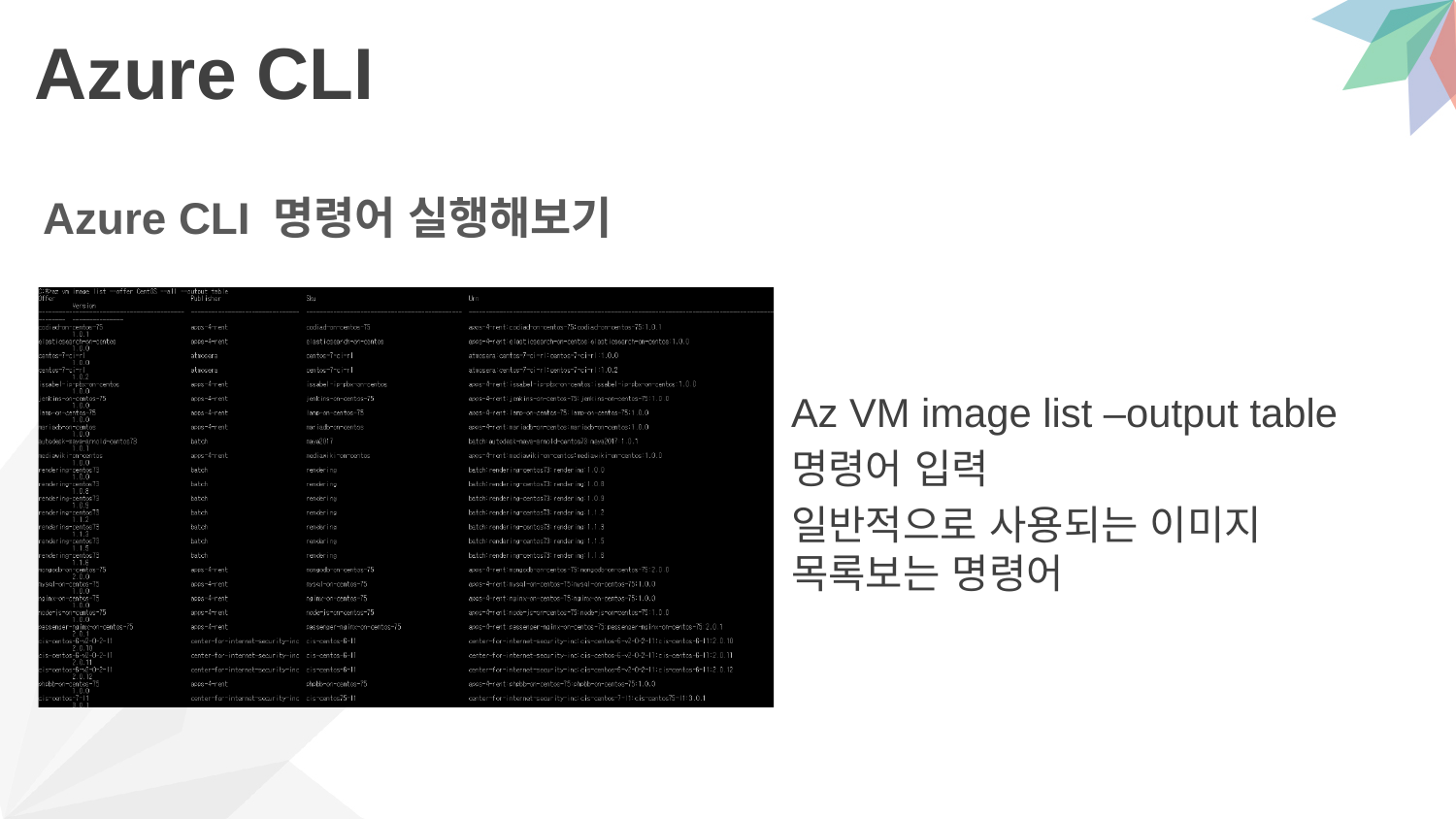

# Azure CLI
Azure CLI 명령어 실행해보기
Az VM image list –output table
명령어 입력
일반적으로 사용되는 이미지 목록보는 명령어